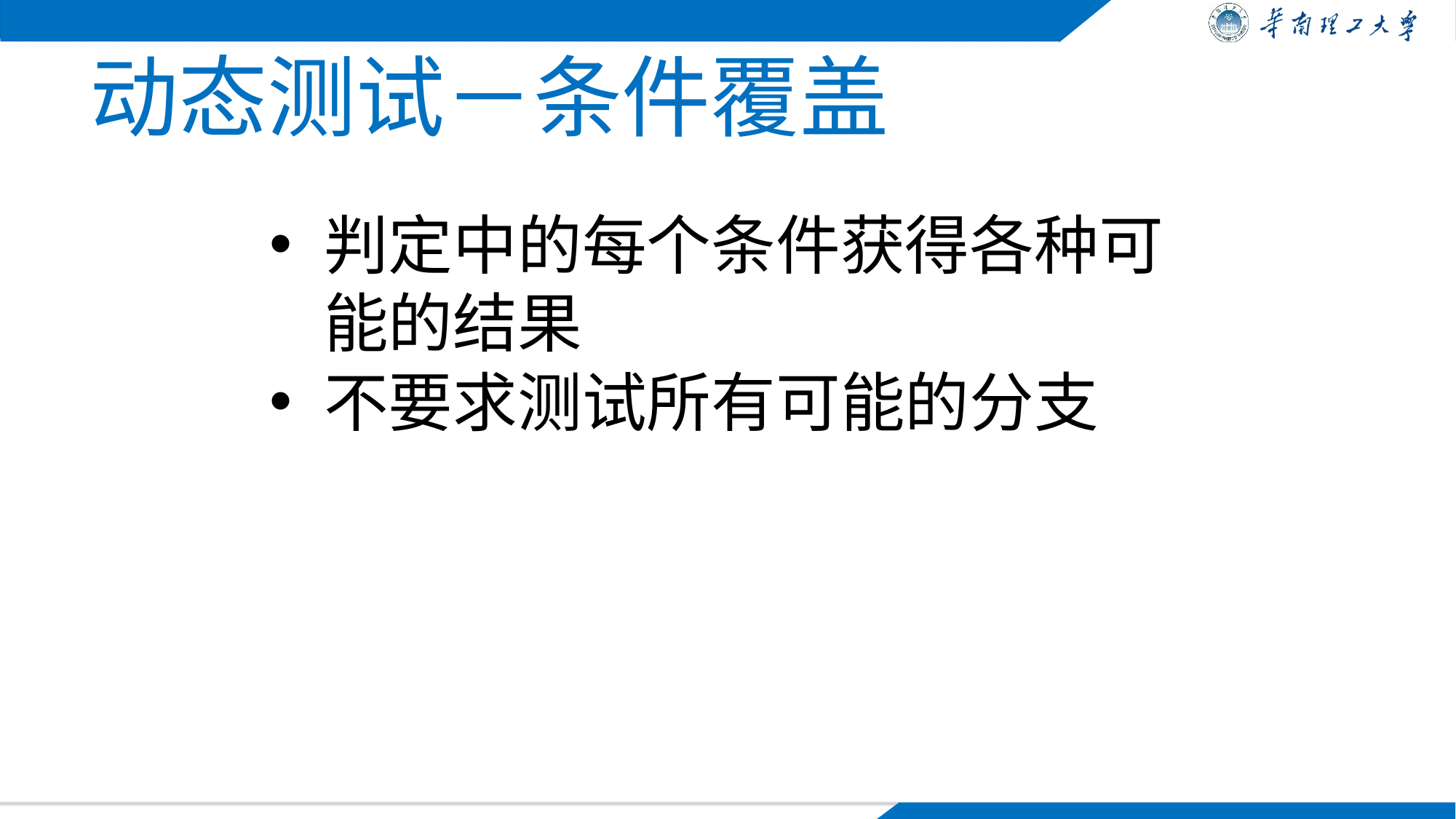

# 动态测试－条件覆盖
判定中的每个条件获得各种可能的结果
不要求测试所有可能的分支
14